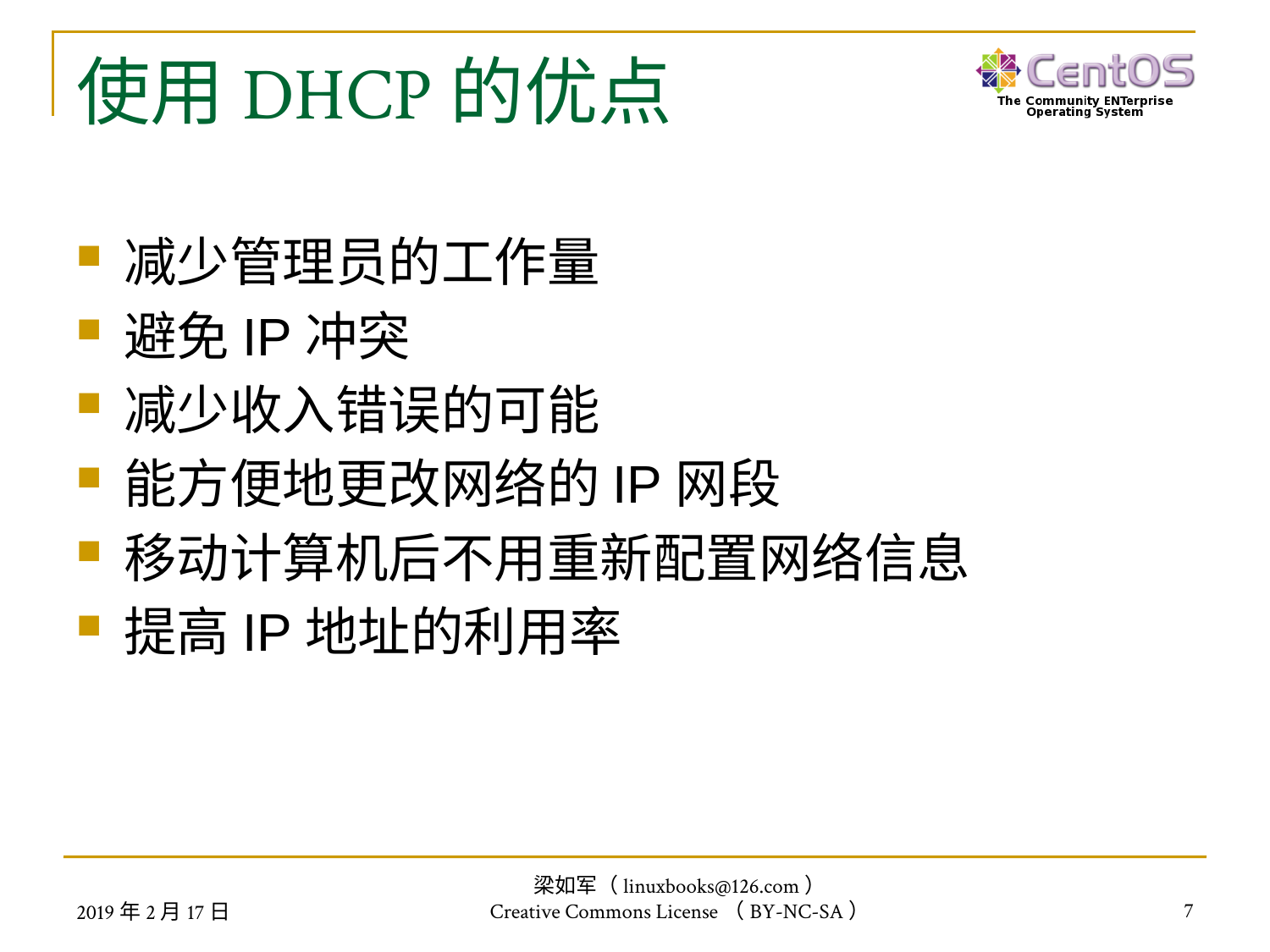

# 使用DHCP的优点
减少管理员的工作量
避免IP冲突
减少收入错误的可能
能方便地更改网络的IP网段
移动计算机后不用重新配置网络信息
提高IP地址的利用率
梁如军（linuxbooks@126.com）
Creative Commons License（BY-NC-SA）
2019年2月17日
7